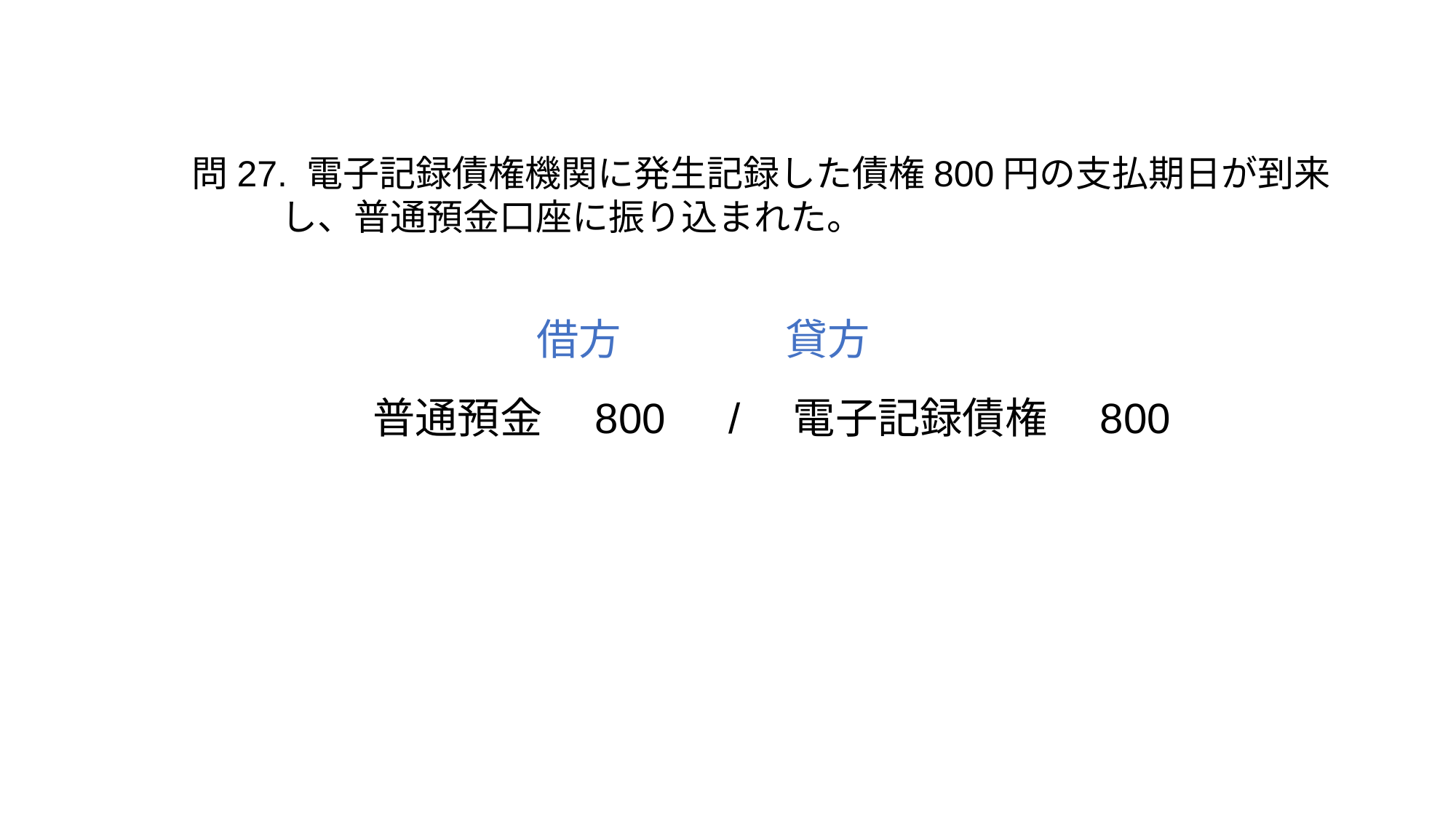

問27. 電子記録債権機関に発生記録した債権800円の支払期日が到来
　　  し、普通預金口座に振り込まれた。
借方
貸方
普通預金　800　/　電子記録債権　800